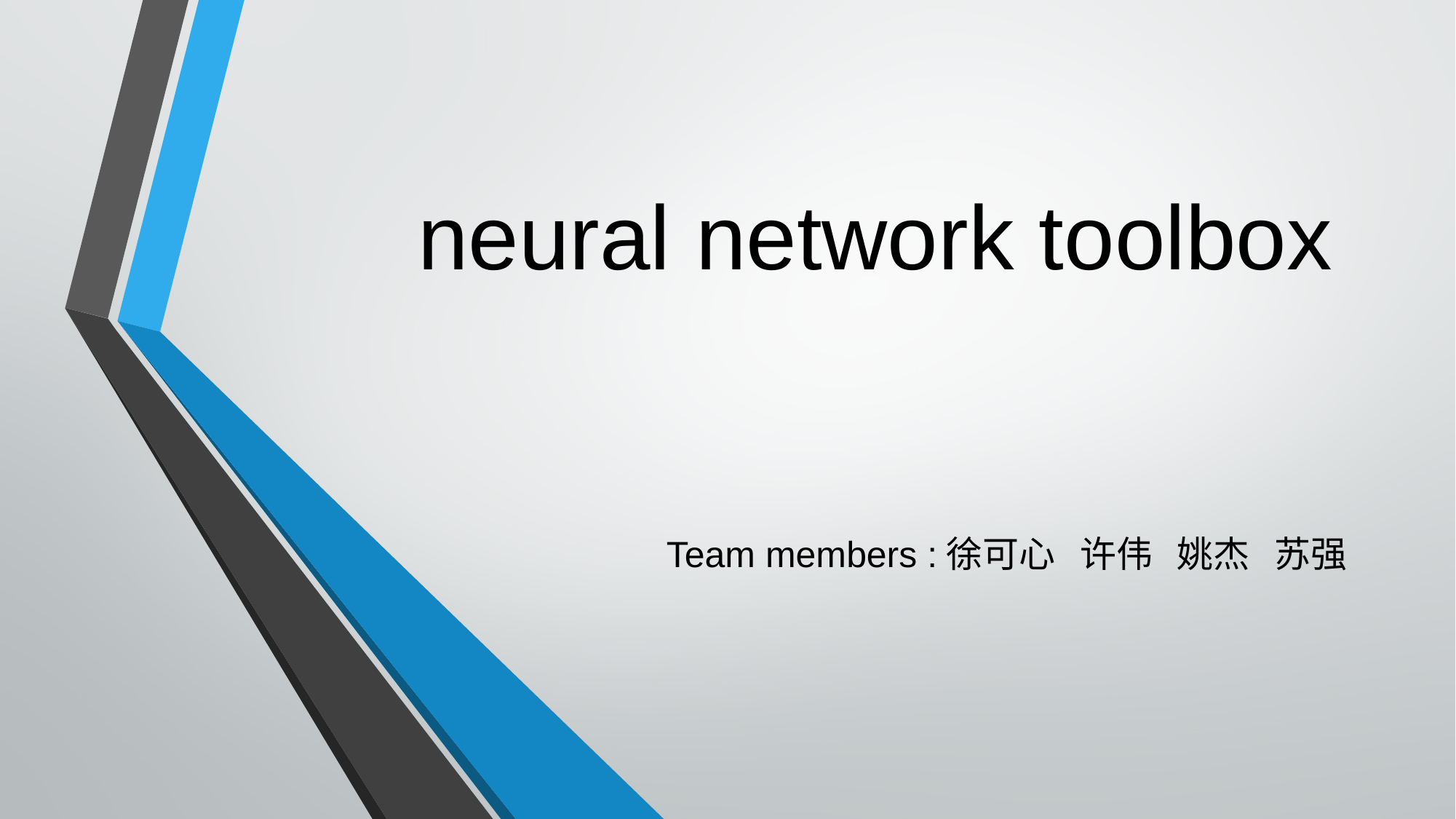

# neural network toolbox
          Team members :徐可心   许伟   姚杰   苏强